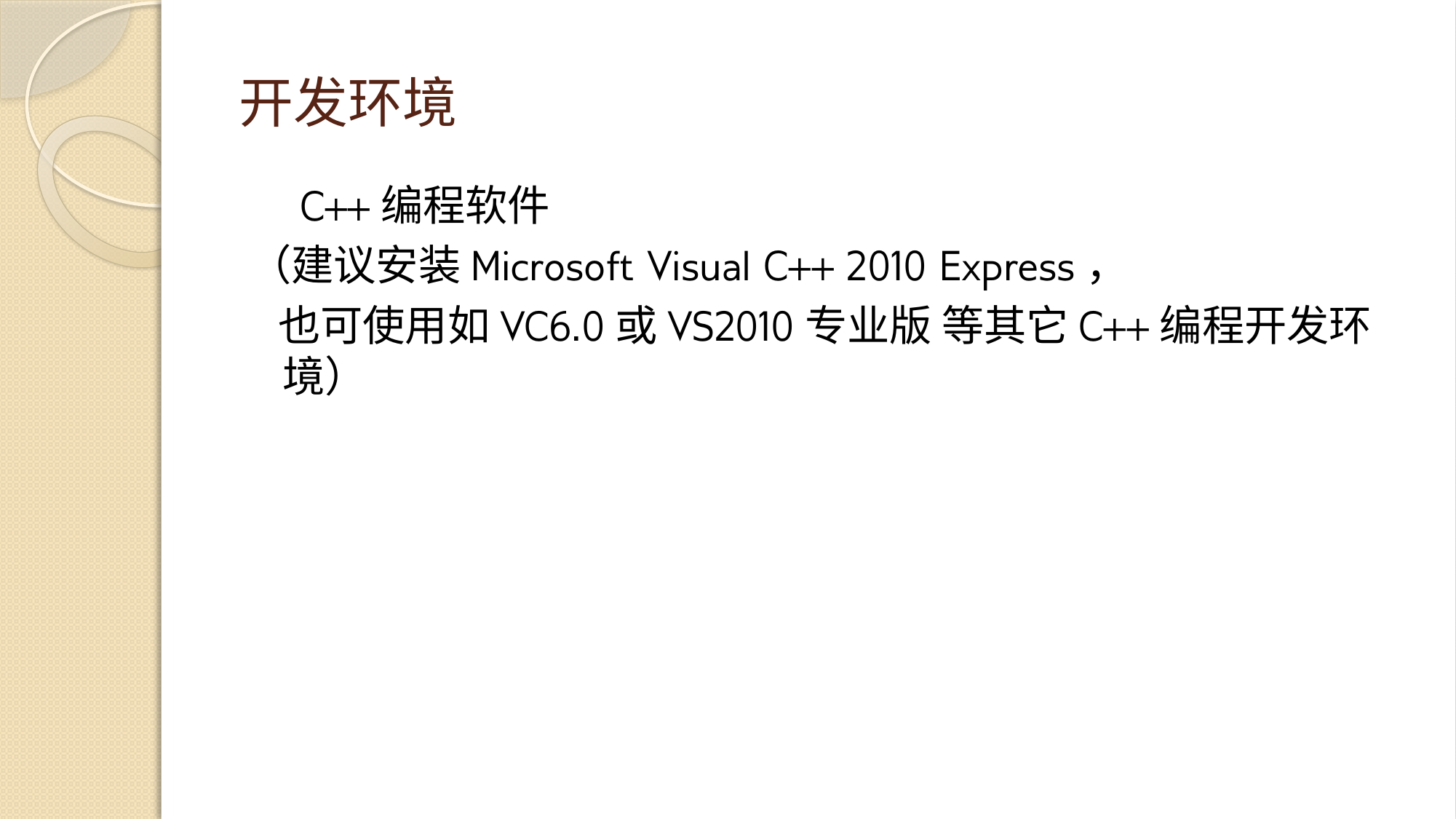

# 开发环境
    C++编程软件
（建议安装Microsoft Visual C++ 2010 Express，
  也可使用如VC6.0或VS2010专业版 等其它C++编程开发环境）